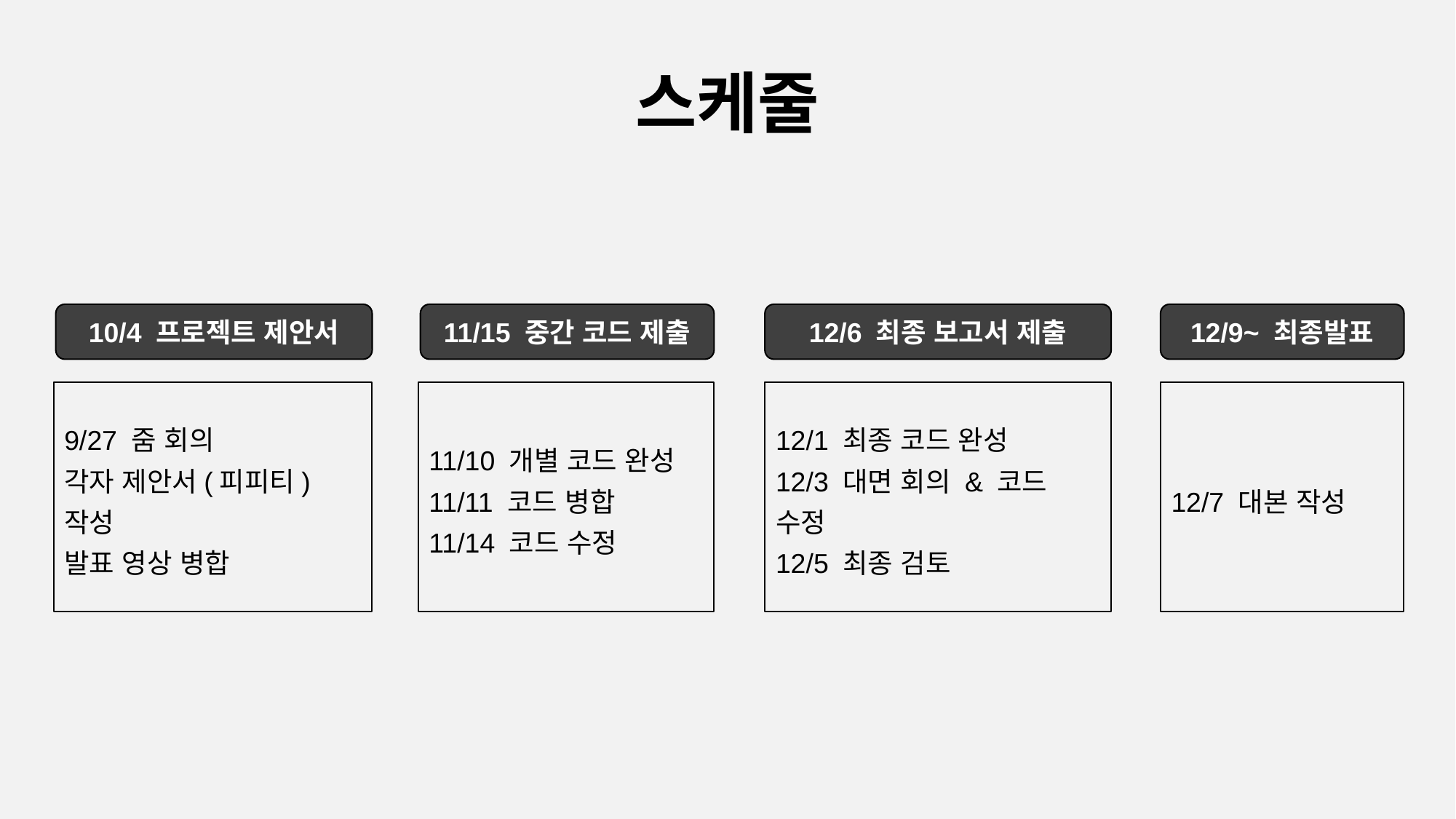

# 스케줄
10/4 프로젝트 제안서
11/15 중간 코드 제출
12/6 최종 보고서 제출
12/9~ 최종발표
9/27 줌 회의
각자 제안서(피피티) 작성
발표 영상 병합
11/10 개별 코드 완성
11/11 코드 병합
11/14 코드 수정
12/1 최종 코드 완성
12/3 대면 회의 & 코드 수정
12/5 최종 검토
12/7 대본 작성